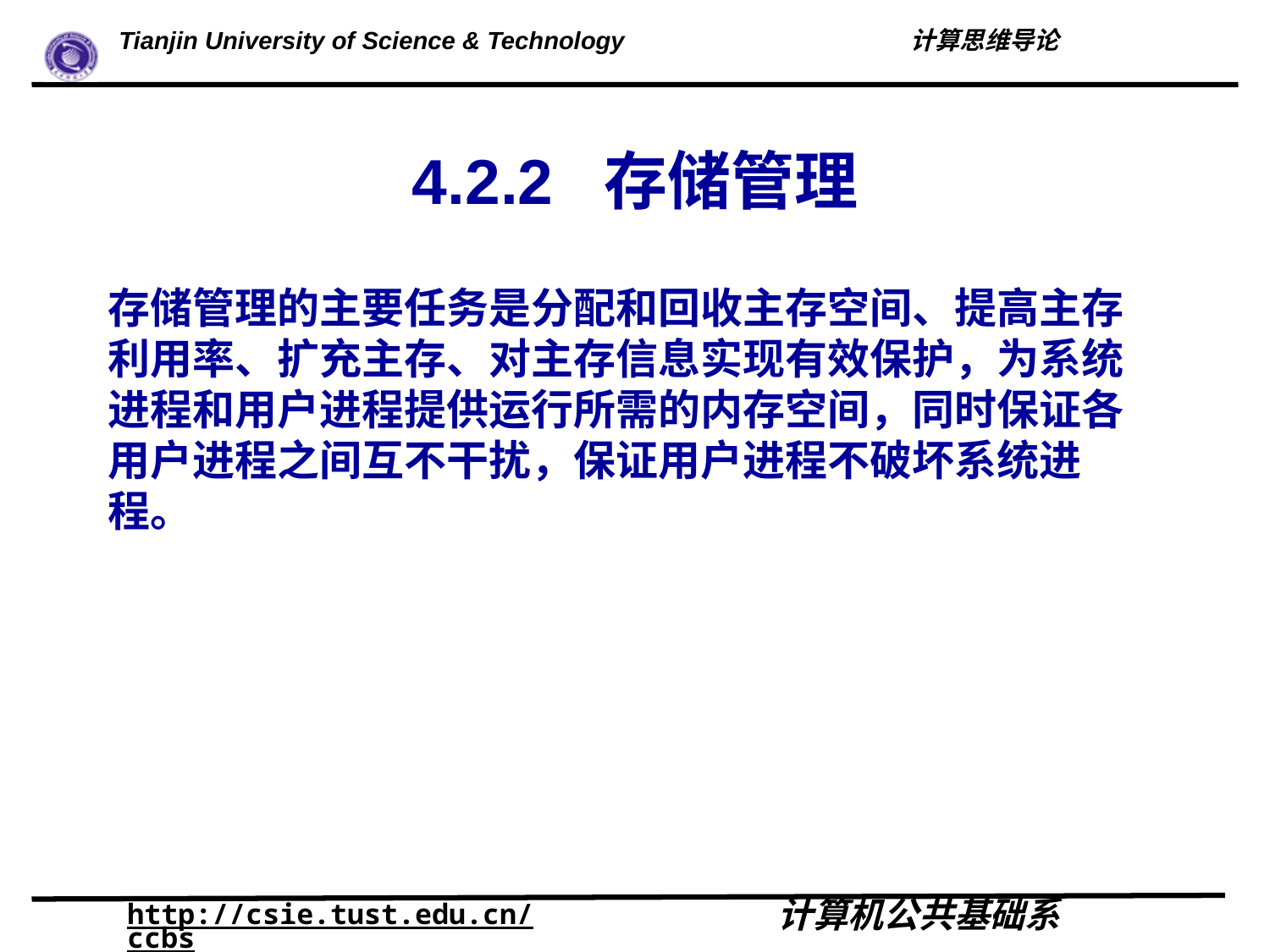

# 4.2.2  存储管理
存储管理的主要任务是分配和回收主存空间、提高主存利用率、扩充主存、对主存信息实现有效保护，为系统进程和用户进程提供运行所需的内存空间，同时保证各用户进程之间互不干扰，保证用户进程不破坏系统进程。